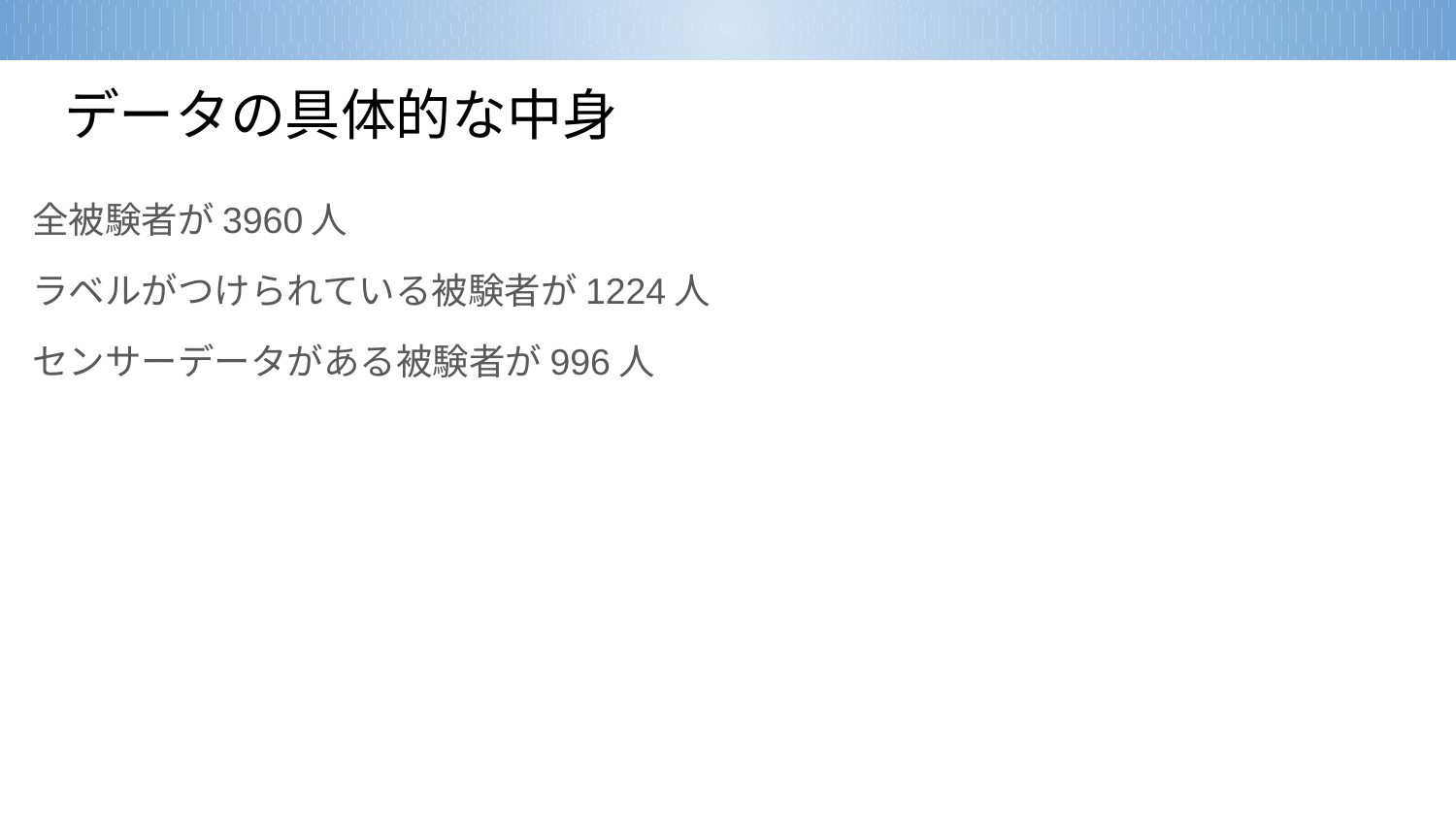

# データの具体的な中身
全被験者が3960人
ラベルがつけられている被験者が1224人
センサーデータがある被験者が996人